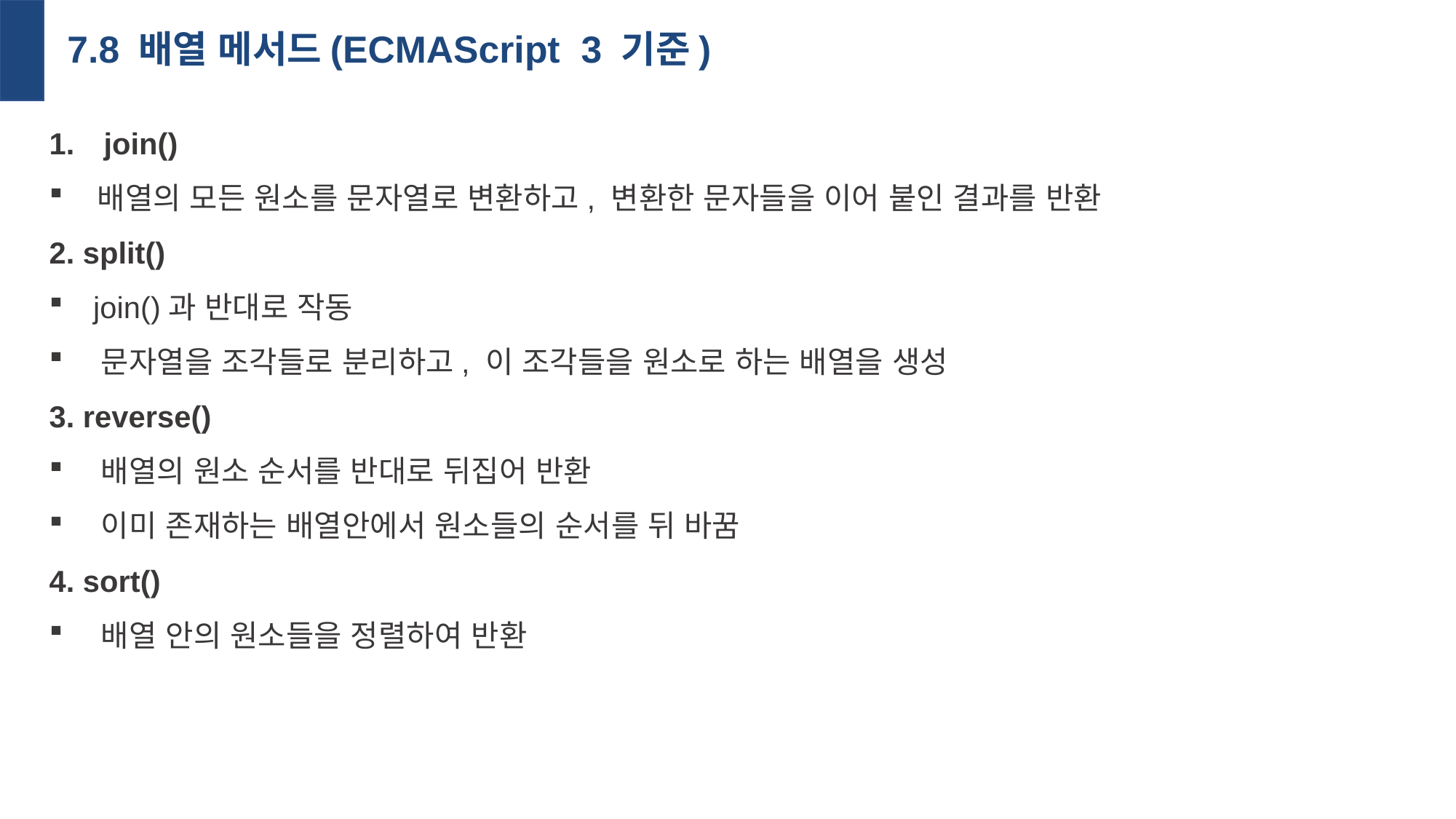

# 7.8 배열 메서드(ECMAScript  3 기준)
join()
  배열의 모든 원소를 문자열로 변환하고, 변환한 문자들을 이어 붙인 결과를 반환
2. split()
  join()과 반대로 작동
  문자열을 조각들로 분리하고, 이 조각들을 원소로 하는 배열을 생성
3. reverse()
  배열의 원소 순서를 반대로 뒤집어 반환
  이미 존재하는 배열안에서 원소들의 순서를 뒤 바꿈
4. sort()
  배열 안의 원소들을 정렬하여 반환